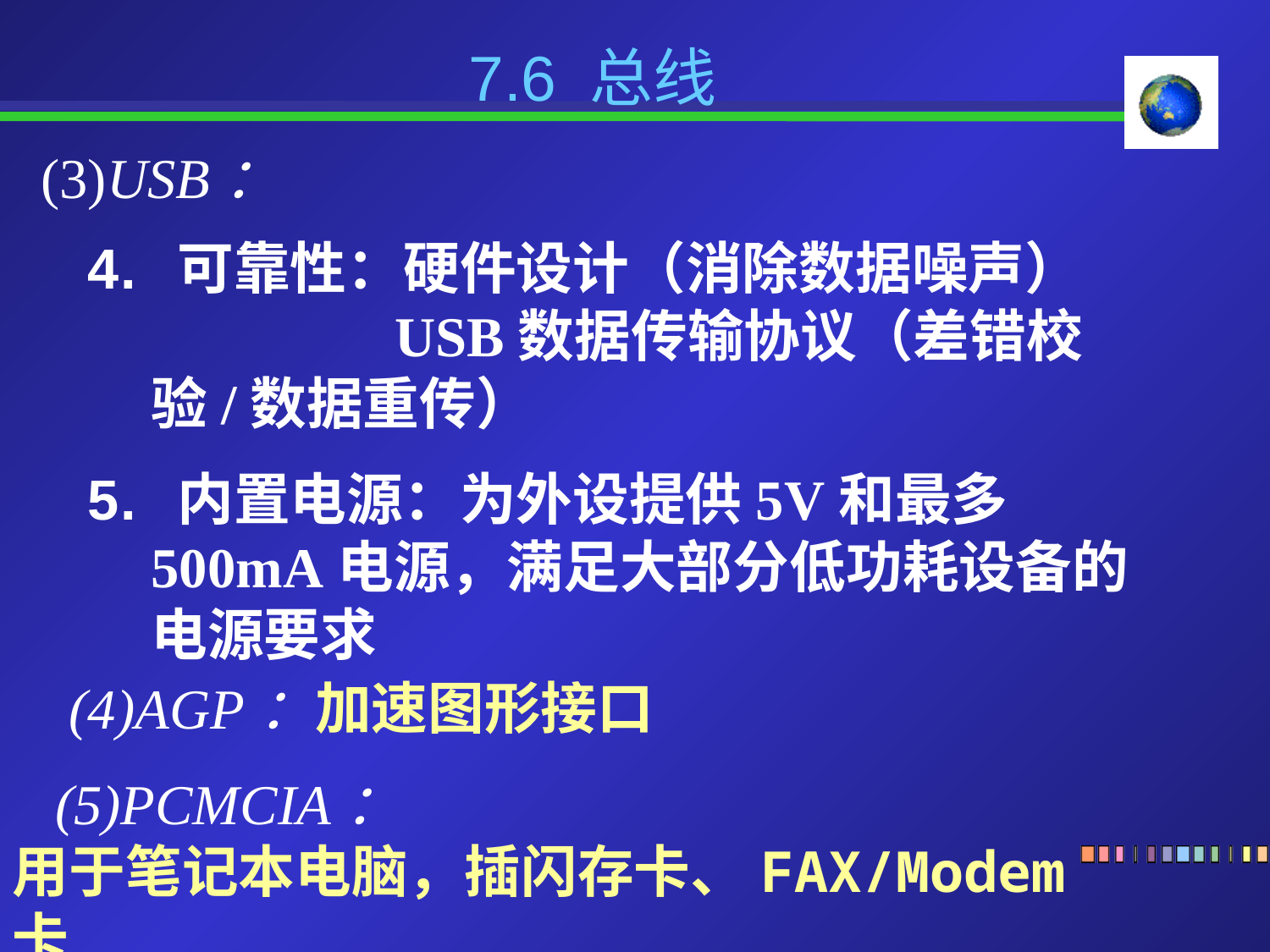

7.6 总线
  (3)USB：

 可靠性：硬件设计（消除数据噪声）
	        USB数据传输协议（差错校验/数据重传）
 内置电源：为外设提供5V和最多500mA电源，满足大部分低功耗设备的电源要求
    (4)AGP：加速图形接口
   (5)PCMCIA：
用于笔记本电脑，插闪存卡、FAX/Modem卡
122